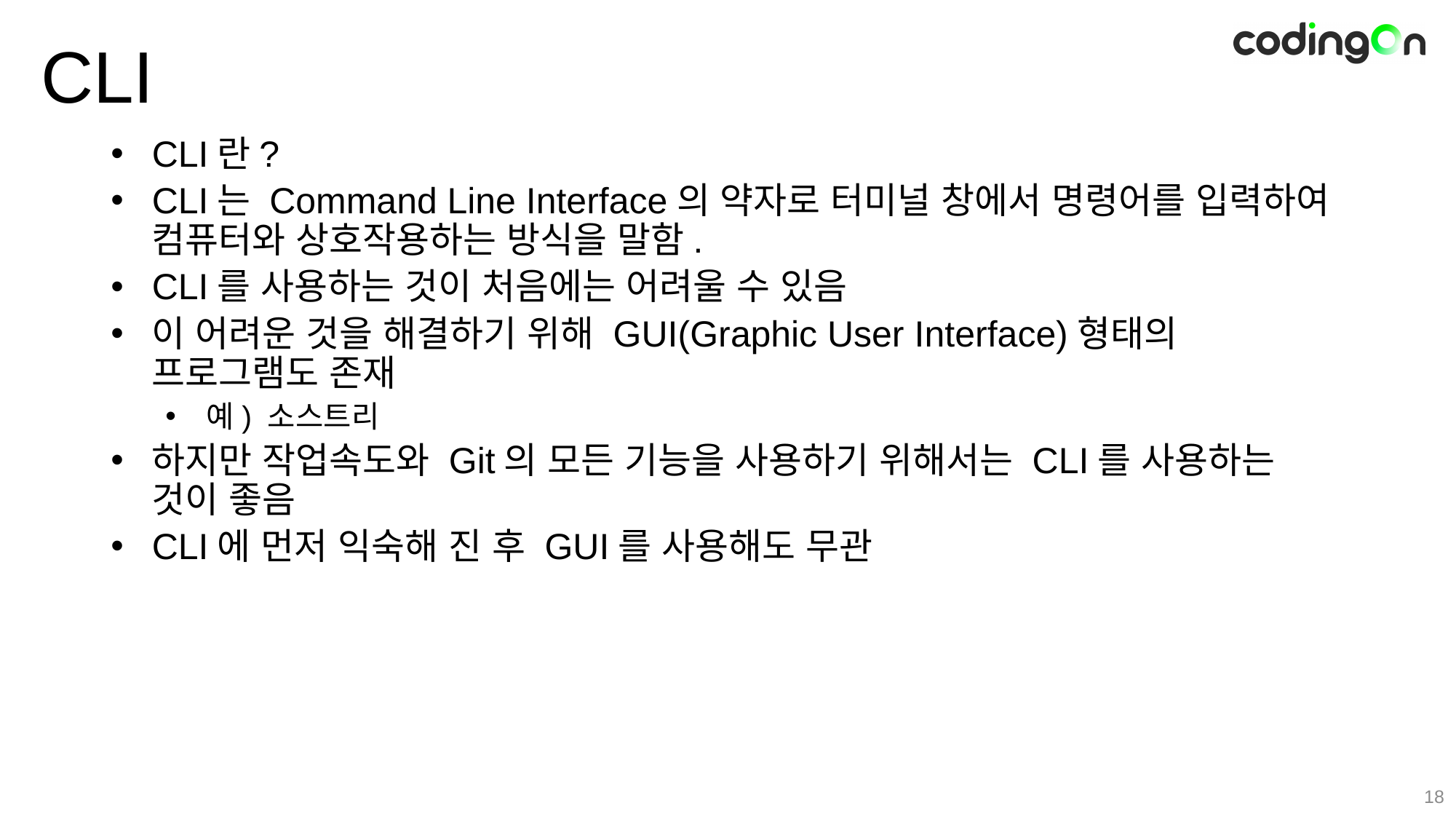

# CLI
CLI란?
CLI는 Command Line Interface의 약자로 터미널 창에서 명령어를 입력하여 컴퓨터와 상호작용하는 방식을 말함.
CLI를 사용하는 것이 처음에는 어려울 수 있음
이 어려운 것을 해결하기 위해 GUI(Graphic User Interface)형태의 프로그램도 존재
예) 소스트리
하지만 작업속도와 Git의 모든 기능을 사용하기 위해서는 CLI를 사용하는 것이 좋음
CLI에 먼저 익숙해 진 후 GUI를 사용해도 무관

18